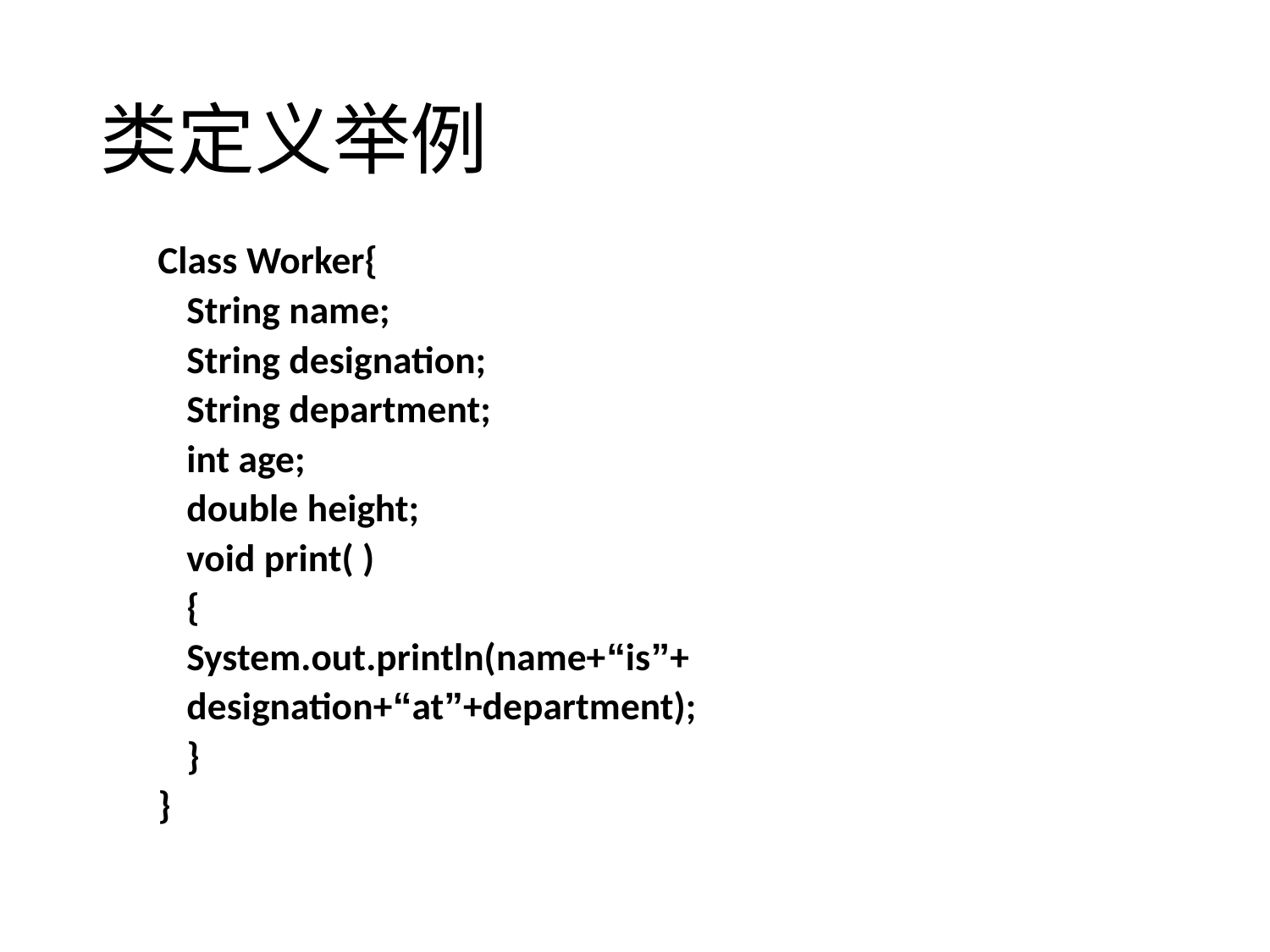

# 类定义举例
Class Worker{
		String name;
		String designation;
		String department;
		int age;
		double height;
		void print( )
	{
			System.out.println(name+“is”+
			designation+“at”+department);
	}
}